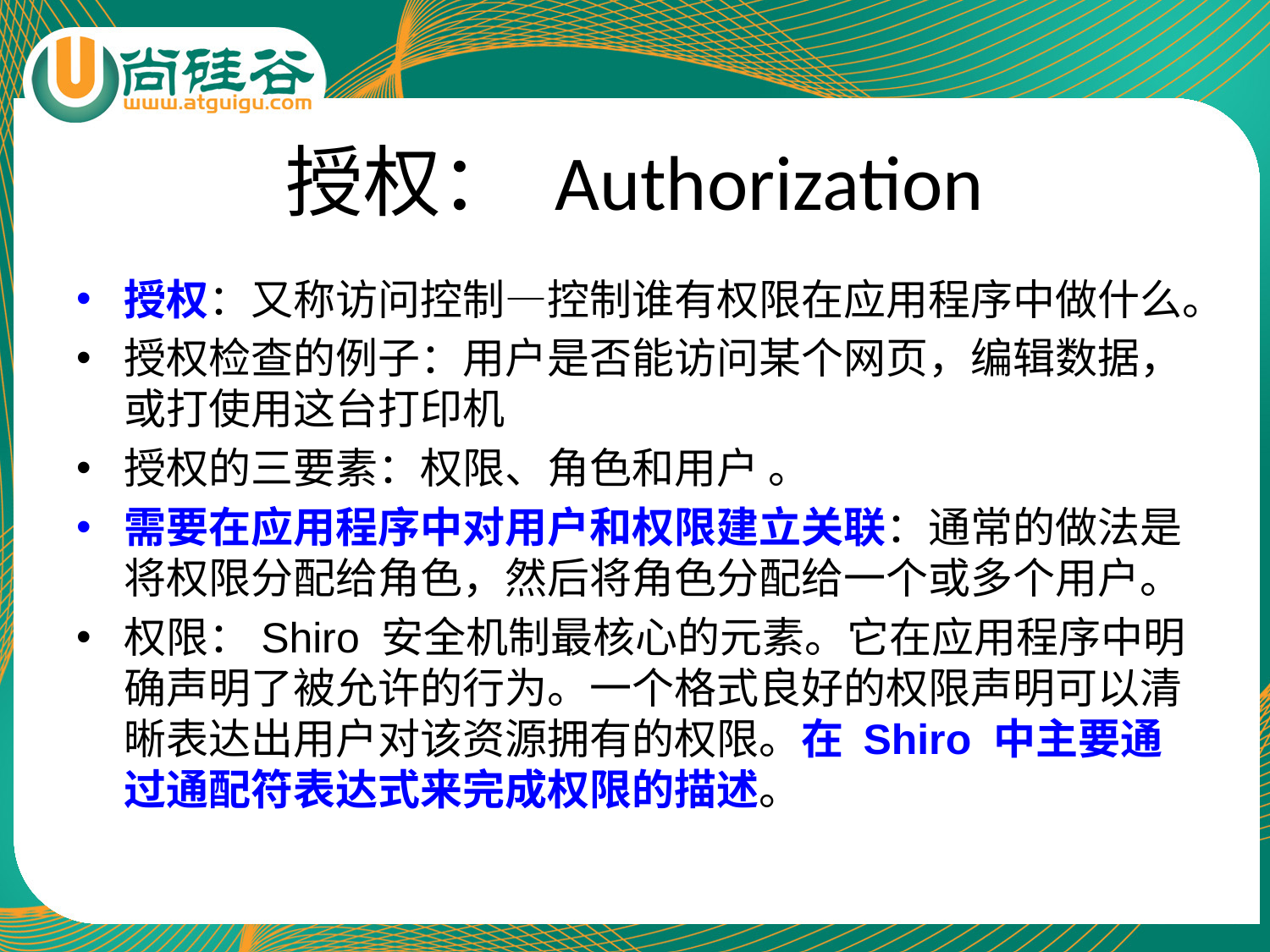

# 授权： Authorization
授权：又称访问控制—控制谁有权限在应用程序中做什么。
授权检查的例子：用户是否能访问某个网页，编辑数据，或打使用这台打印机
授权的三要素：权限、角色和用户 。
需要在应用程序中对用户和权限建立关联：通常的做法是将权限分配给角色，然后将角色分配给一个或多个用户。
权限：Shiro 安全机制最核心的元素。它在应用程序中明确声明了被允许的行为。一个格式良好的权限声明可以清晰表达出用户对该资源拥有的权限。在 Shiro 中主要通过通配符表达式来完成权限的描述。